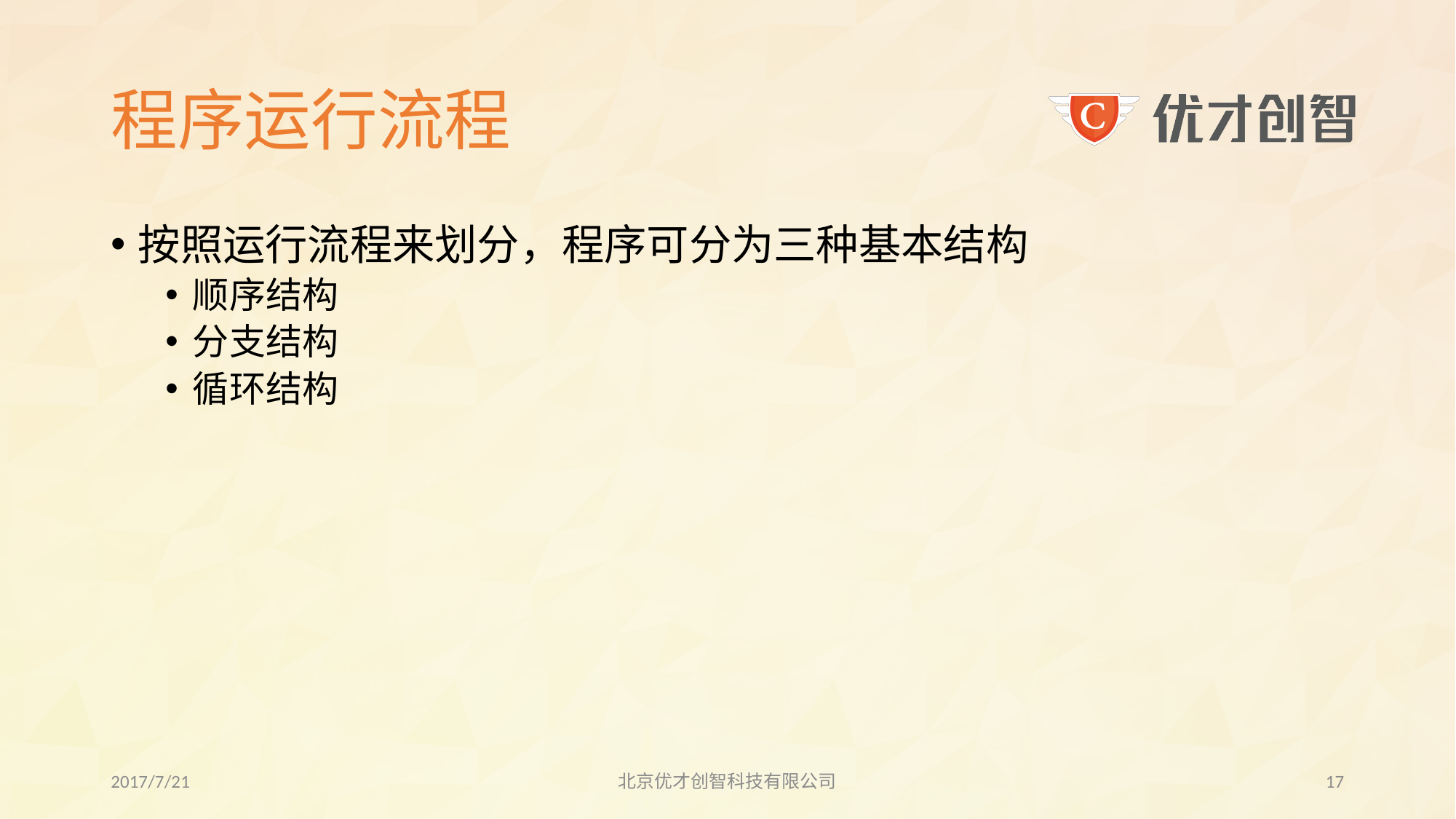

# 程序运行流程
按照运行流程来划分，程序可分为三种基本结构
顺序结构
分支结构
循环结构
2017/7/21
北京优才创智科技有限公司
17